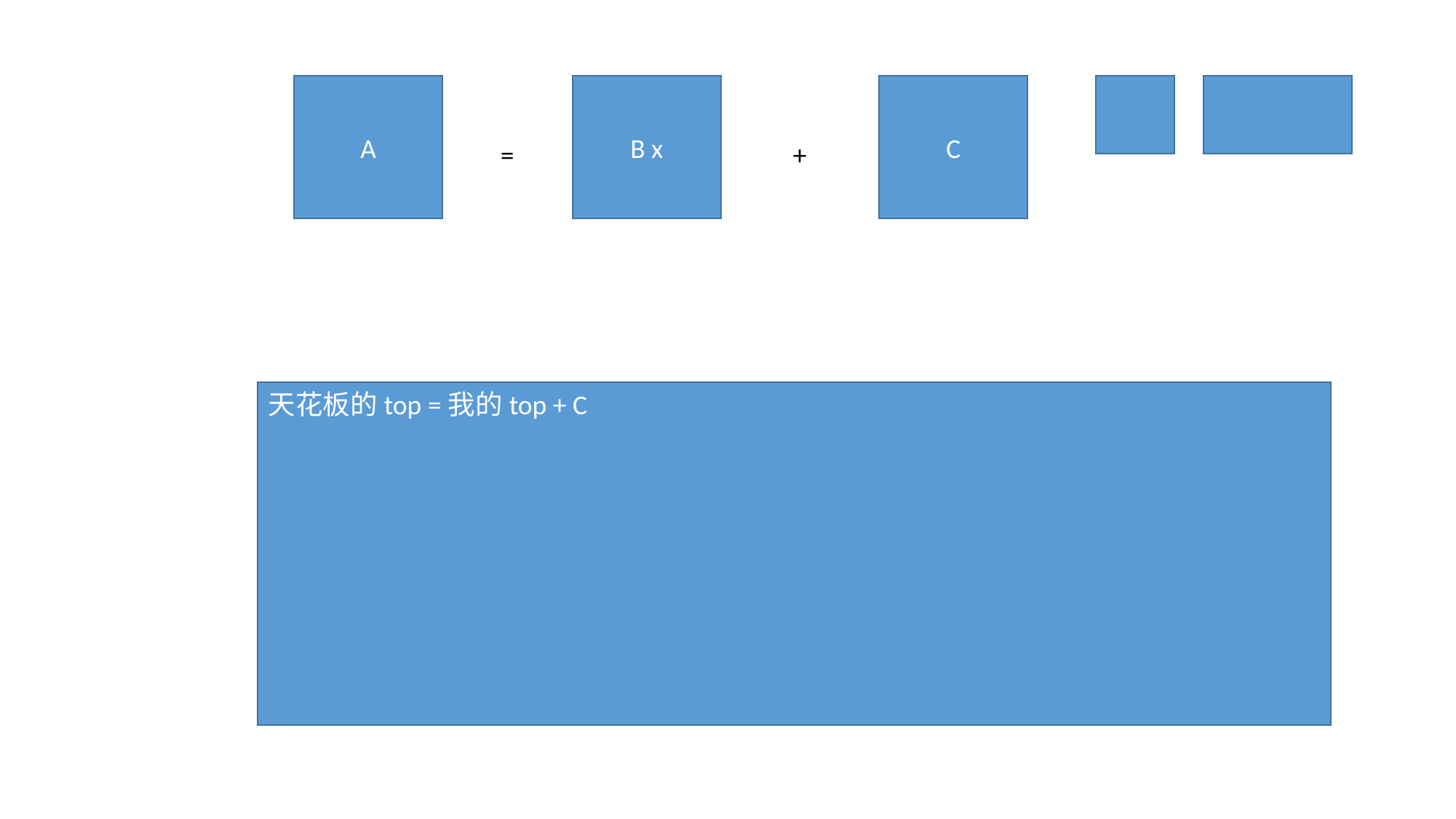

A
B x
C

=
+
天花板的top =我的top + C